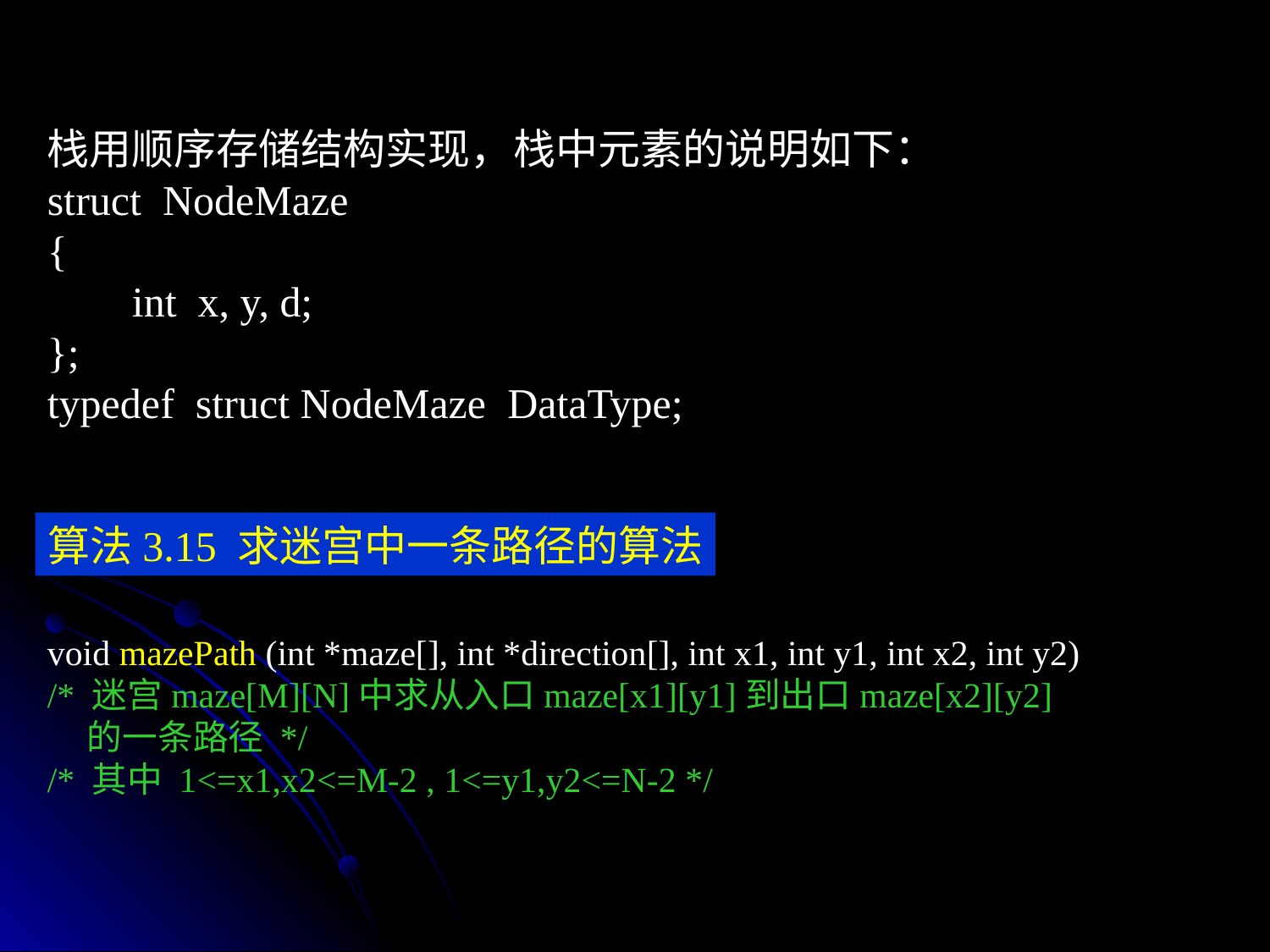

栈用顺序存储结构实现，栈中元素的说明如下：
struct  NodeMaze
{
        int  x, y, d;
};
typedef  struct NodeMaze  DataType;

void mazePath (int *maze[], int *direction[], int x1, int y1, int x2, int y2)
/* 迷宫maze[M][N]中求从入口maze[x1][y1]到出口maze[x2][y2]
    的一条路径 */
/* 其中 1<=x1,x2<=M-2 , 1<=y1,y2<=N-2 */
算法3.15 求迷宫中一条路径的算法